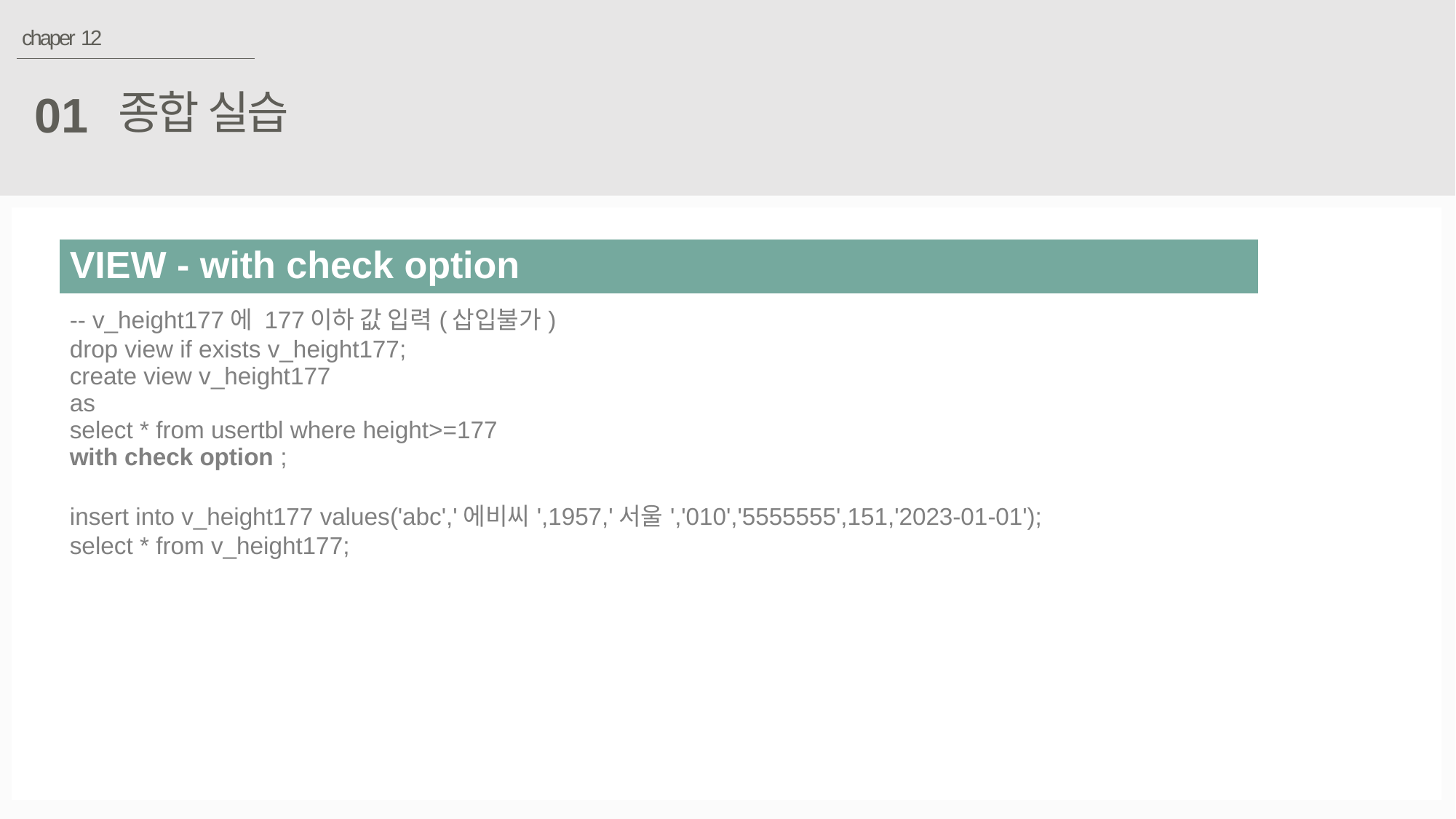

chaper  12
종합 실습
01

| VIEW - with check option |
| --- |
| -- v\_height177에 177이하 값 입력(삽입불가) drop view if exists v\_height177; create view v\_height177 as select \* from usertbl where height>=177 with check option ; insert into v\_height177 values('abc','에비씨',1957,'서울','010','5555555',151,'2023-01-01'); select \* from v\_height177; |